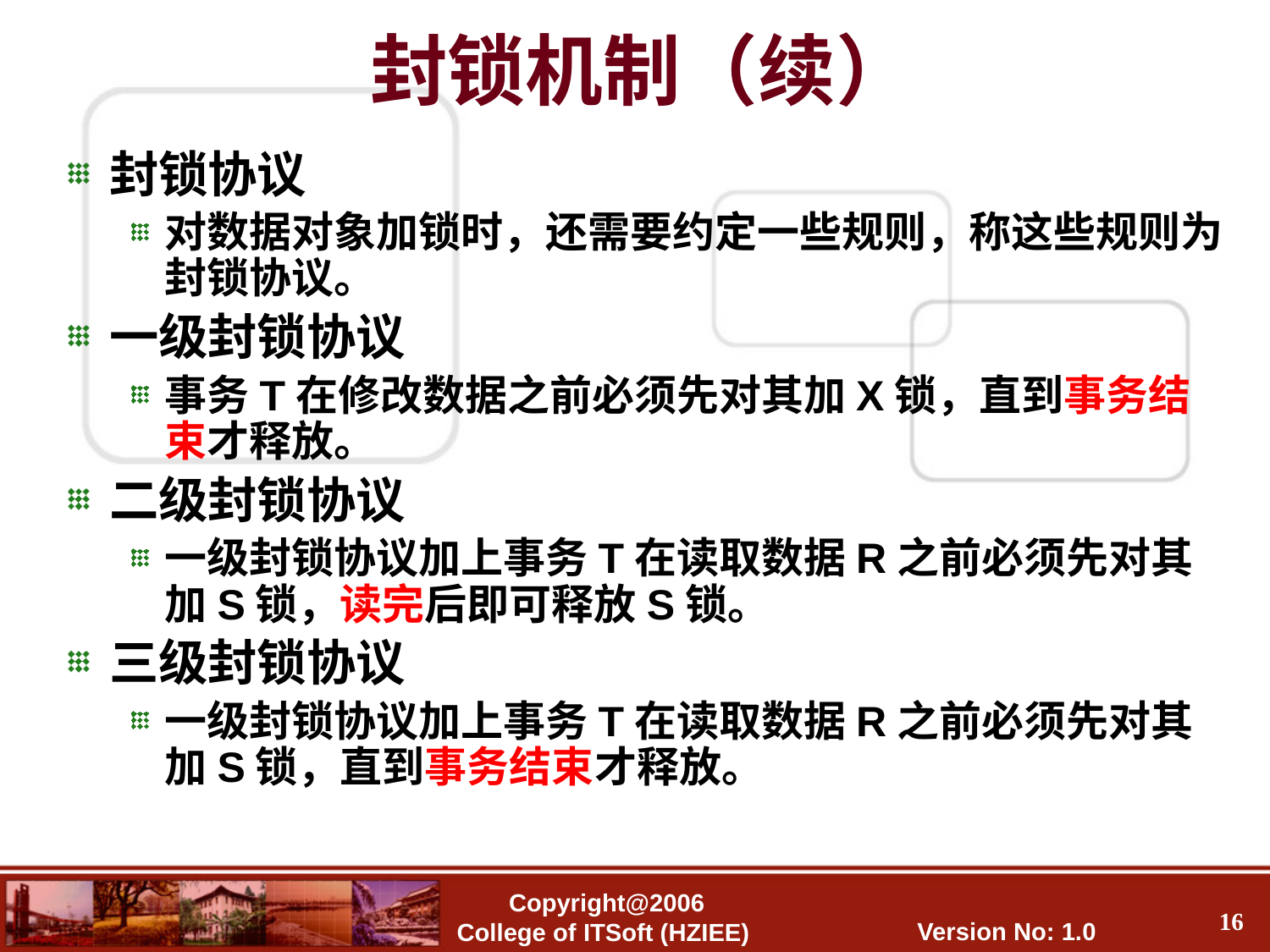

封锁机制（续）
封锁协议
对数据对象加锁时，还需要约定一些规则，称这些规则为封锁协议。
一级封锁协议
事务T在修改数据之前必须先对其加X锁，直到事务结束才释放。
二级封锁协议
一级封锁协议加上事务T在读取数据R之前必须先对其加S锁，读完后即可释放S锁。
三级封锁协议
一级封锁协议加上事务T在读取数据R之前必须先对其加S锁，直到事务结束才释放。